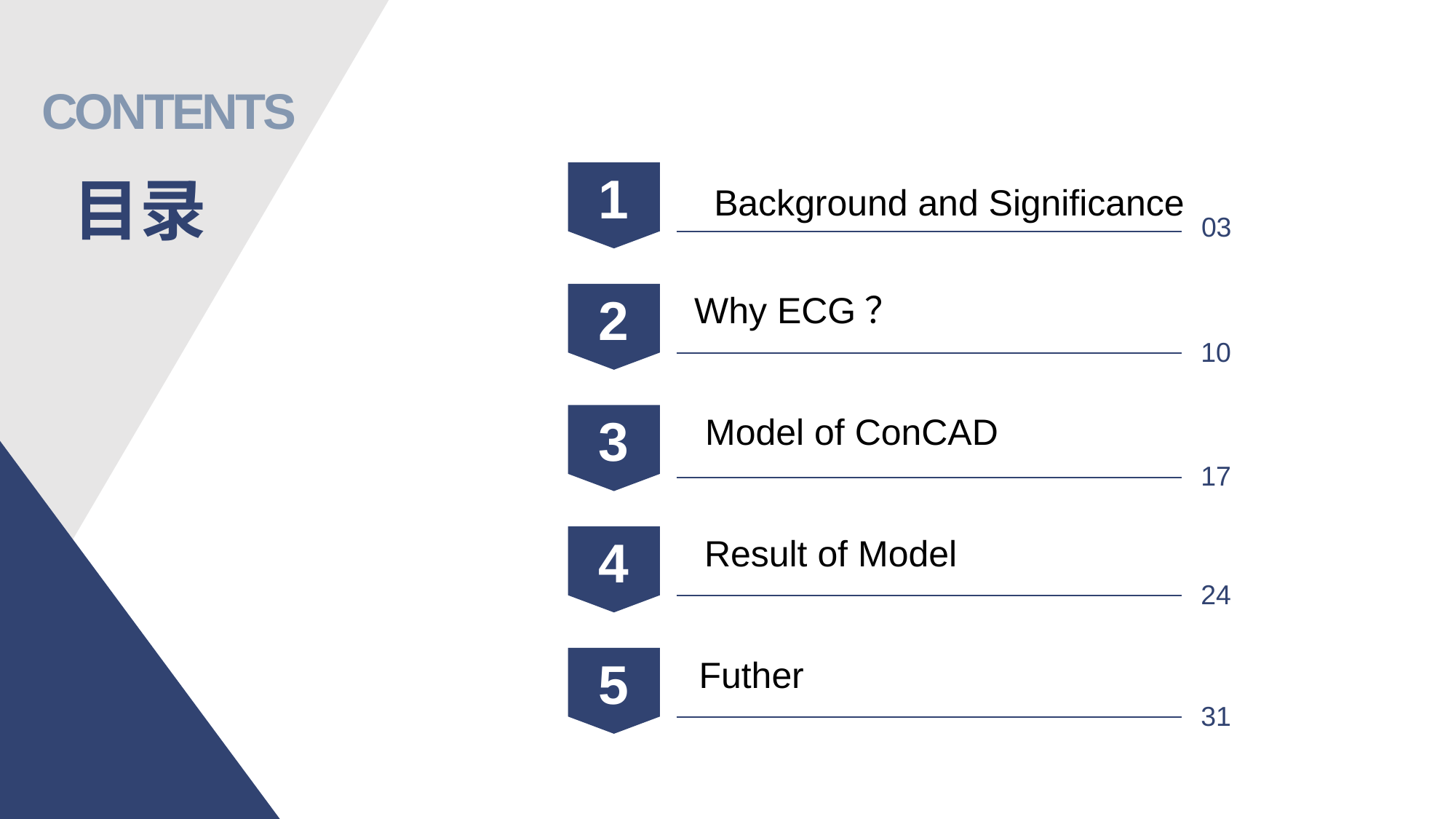

CONTENTS
目录
1
Background and Significance
03
Why ECG？
2
10
Model of ConCAD
3

17
Result of Model
4
24
Futher
5
31